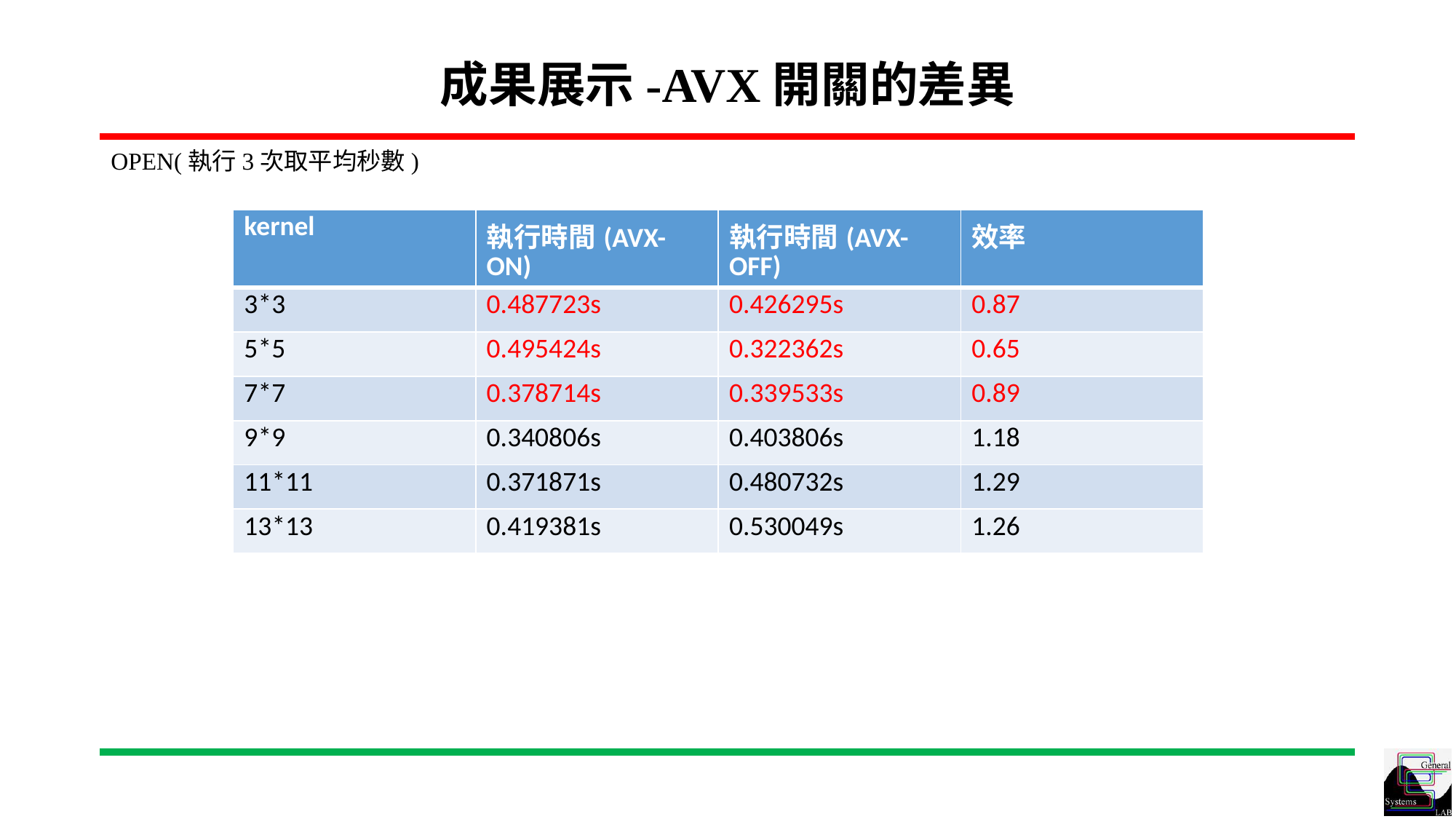

# 成果展示-AVX開關的差異
OPEN(執行3次取平均秒數)

| kernel | 執行時間(AVX-ON) | 執行時間(AVX-OFF) | 效率 |
| --- | --- | --- | --- |
| 3\*3 | 0.487723s | 0.426295s | 0.87 |
| 5\*5 | 0.495424s | 0.322362s | 0.65 |
| 7\*7 | 0.378714s | 0.339533s | 0.89 |
| 9\*9 | 0.340806s | 0.403806s | 1.18 |
| 11\*11 | 0.371871s | 0.480732s | 1.29 |
| 13\*13 | 0.419381s | 0.530049s | 1.26 |